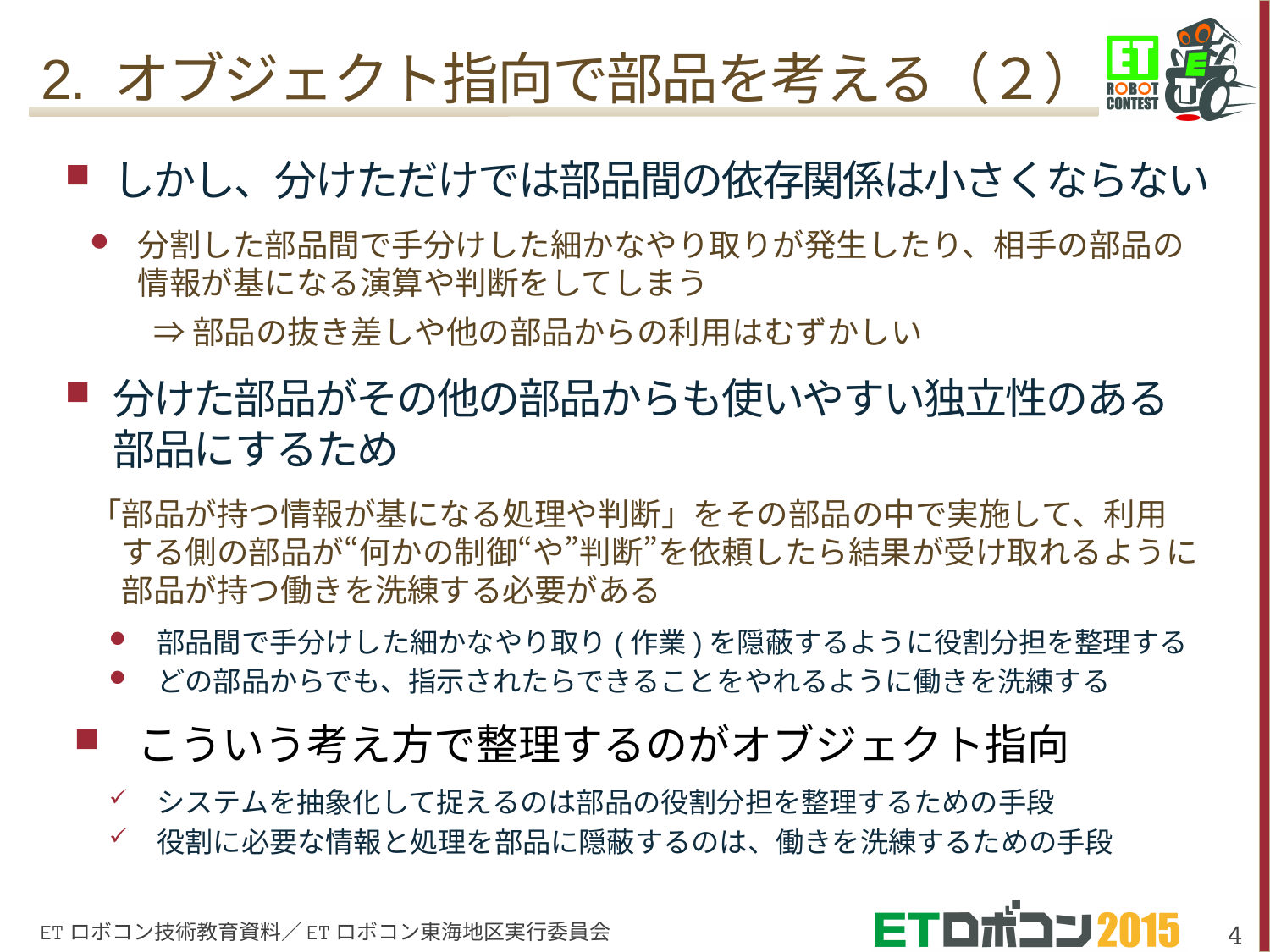

# 2. オブジェクト指向で部品を考える（２）
しかし、分けただけでは部品間の依存関係は小さくならない
分割した部品間で手分けした細かなやり取りが発生したり、相手の部品の　情報が基になる演算や判断をしてしまう
　　⇒ 部品の抜き差しや他の部品からの利用はむずかしい
分けた部品がその他の部品からも使いやすい独立性のある　部品にするため
「部品が持つ情報が基になる処理や判断」をその部品の中で実施して、利用　 　する側の部品が“何かの制御“や”判断”を依頼したら結果が受け取れるように　部品が持つ働きを洗練する必要がある
部品間で手分けした細かなやり取り(作業)を隠蔽するように役割分担を整理する
どの部品からでも、指示されたらできることをやれるように働きを洗練する
こういう考え方で整理するのがオブジェクト指向
システムを抽象化して捉えるのは部品の役割分担を整理するための手段
役割に必要な情報と処理を部品に隠蔽するのは、働きを洗練するための手段
ETロボコン技術教育資料／ETロボコン東海地区実行委員会
4